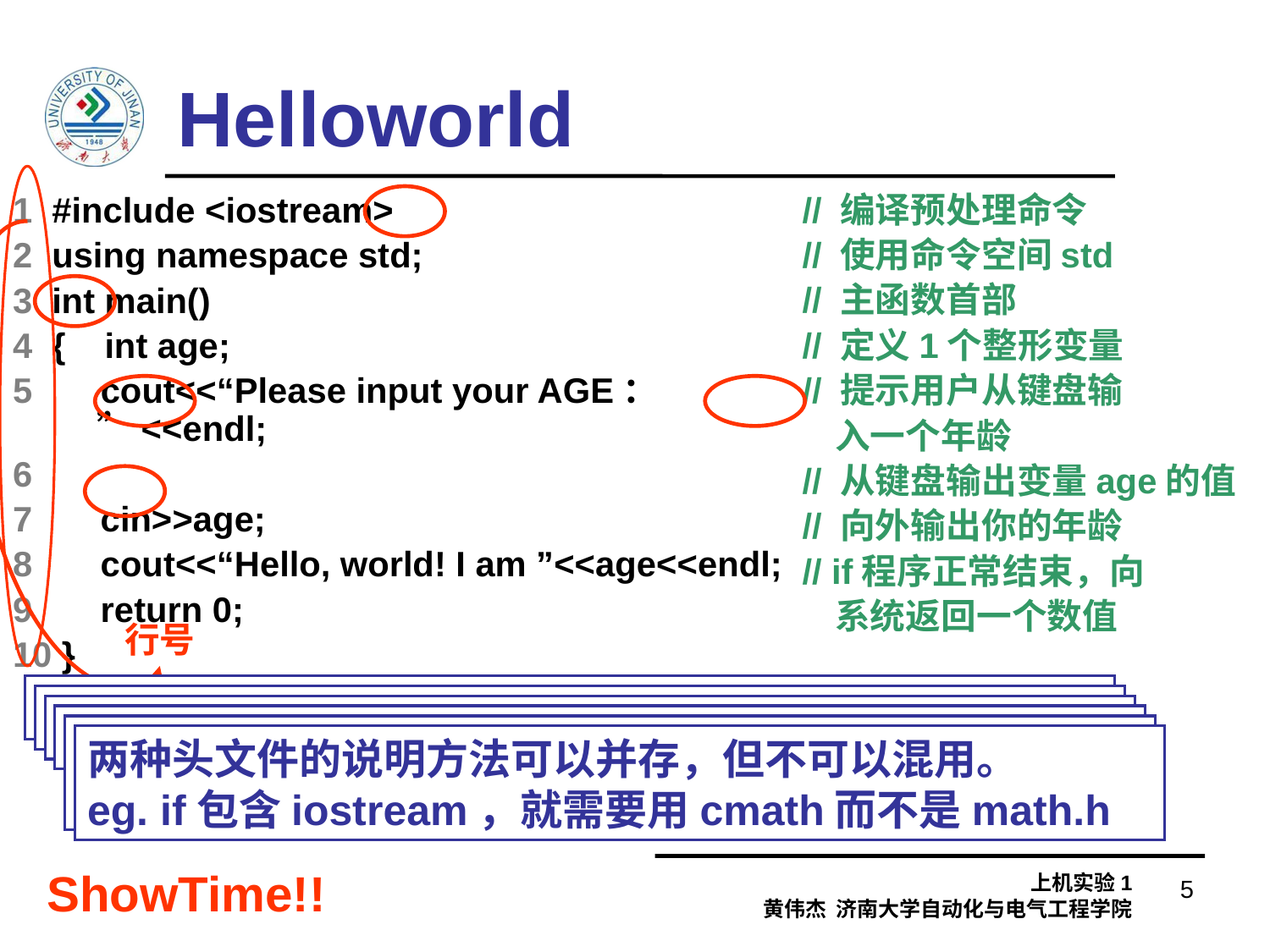

# Helloworld

行号
1  #include <iostream>
2  using namespace std;
3  int main()
4  {    int age;
5       cout<<“Please input your AGE： ”<<endl;
6
7       cin>>age;
8       cout<<“Hello, world! I am ”<<age<<endl;
9       return 0;
10 }

// 编译预处理命令
// 使用命令空间std
// 主函数首部
// 定义1个整形变量
// 提示用户从键盘输
   入一个年龄
// 从键盘输出变量age的值
// 向外输出你的年龄
// if程序正常结束，向
   系统返回一个数值

include中没有“.h”文件名
加入了namespace命令空间
标准C++要求main前+int，if没有系统默认int
endl：输出操作符  = ‘\n’
标准的输入/输出流对象，目前只需知道
cout/cin + <</>> = 输入/输出
两种头文件的说明方法可以并存，但不可以混用。
eg. if包含iostream，就需要用cmath而不是math.h
ShowTime!!
2021/10/13
5